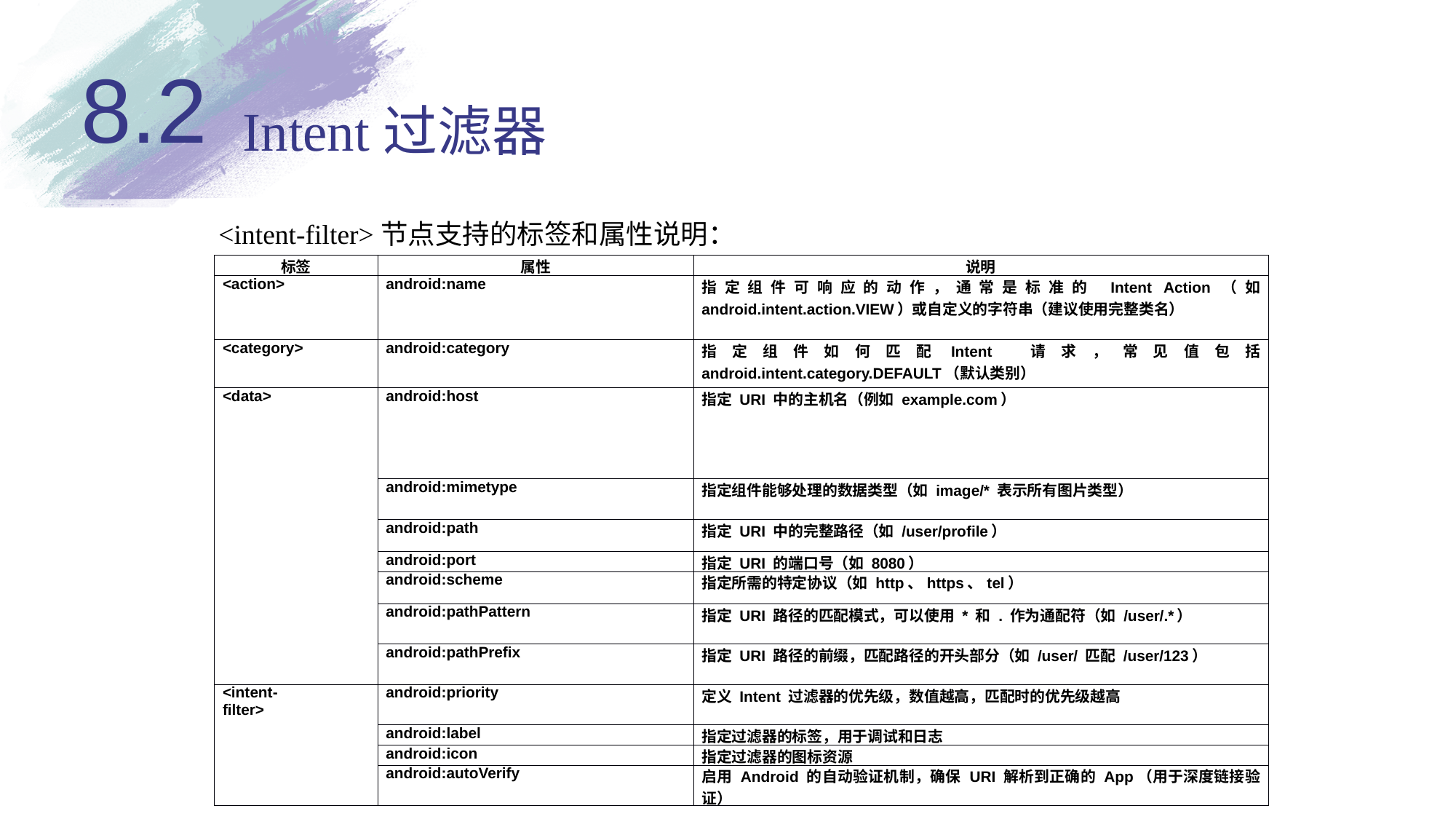

8.2
# Intent过滤器
<intent-filter>节点支持的标签和属性说明：
| 标签 | 属性 | 说明 |
| --- | --- | --- |
| <action> | android:name | 指定组件可响应的动作，通常是标准的 Intent Action（如 android.intent.action.VIEW）或自定义的字符串（建议使用完整类名） |
| <category> | android:category | 指定组件如何匹配Intent 请求，常见值包括 android.intent.category.DEFAULT（默认类别） |
| <data> | android:host | 指定 URI 中的主机名（例如 example.com） |
|  | android:mimetype | 指定组件能够处理的数据类型（如 image/\* 表示所有图片类型） |
|  | android:path | 指定 URI 中的完整路径（如 /user/profile） |
|  | android:port | 指定 URI 的端口号（如 8080） |
|  | android:scheme | 指定所需的特定协议（如 http、https、tel） |
|  | android:pathPattern | 指定 URI 路径的匹配模式，可以使用 \* 和 . 作为通配符（如 /user/.\*） |
|  | android:pathPrefix | 指定 URI 路径的前缀，匹配路径的开头部分（如 /user/ 匹配 /user/123） |
| <intent- filter> | android:priority | 定义 Intent 过滤器的优先级，数值越高，匹配时的优先级越高 |
|  | android:label | 指定过滤器的标签，用于调试和日志 |
|  | android:icon | 指定过滤器的图标资源 |
|  | android:autoVerify | 启用 Android 的自动验证机制，确保 URI 解析到正确的 App（用于深度链接验证） |